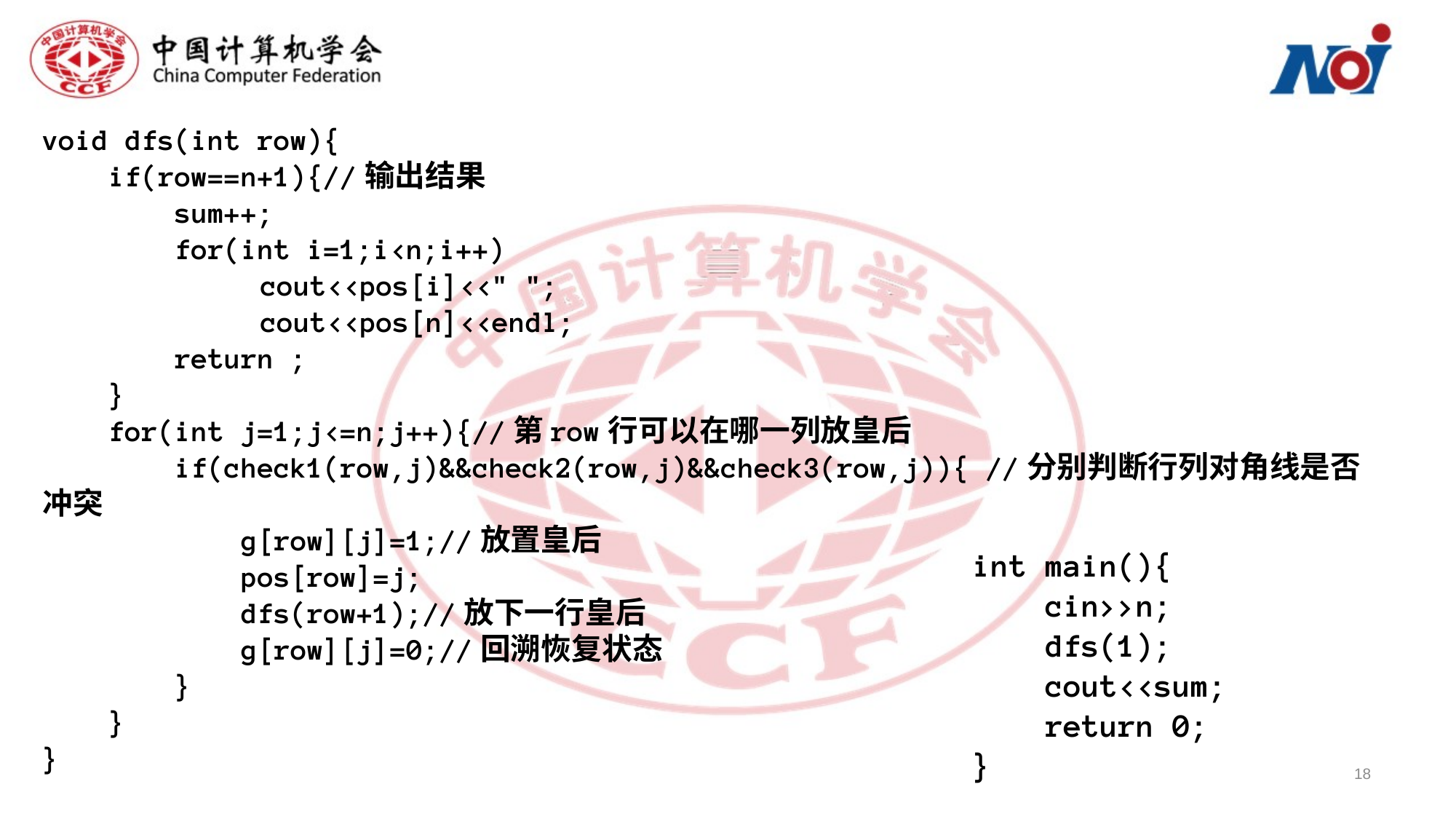

void dfs(int row){
    if(row==n+1){//输出结果
        sum++;
        for(int i=1;i<n;i++)
        	cout<<pos[i]<<" ";
        	cout<<pos[n]<<endl;
        return ;
    }
    for(int j=1;j<=n;j++){//第row行可以在哪一列放皇后
        if(check1(row,j)&&check2(row,j)&&check3(row,j)){ //分别判断行列对角线是否冲突
            g[row][j]=1;//放置皇后
            pos[row]=j;
            dfs(row+1);//放下一行皇后
            g[row][j]=0;//回溯恢复状态
        }
    }
}

int main(){
    cin>>n;
    dfs(1);
    cout<<sum;
    return 0;
}
18